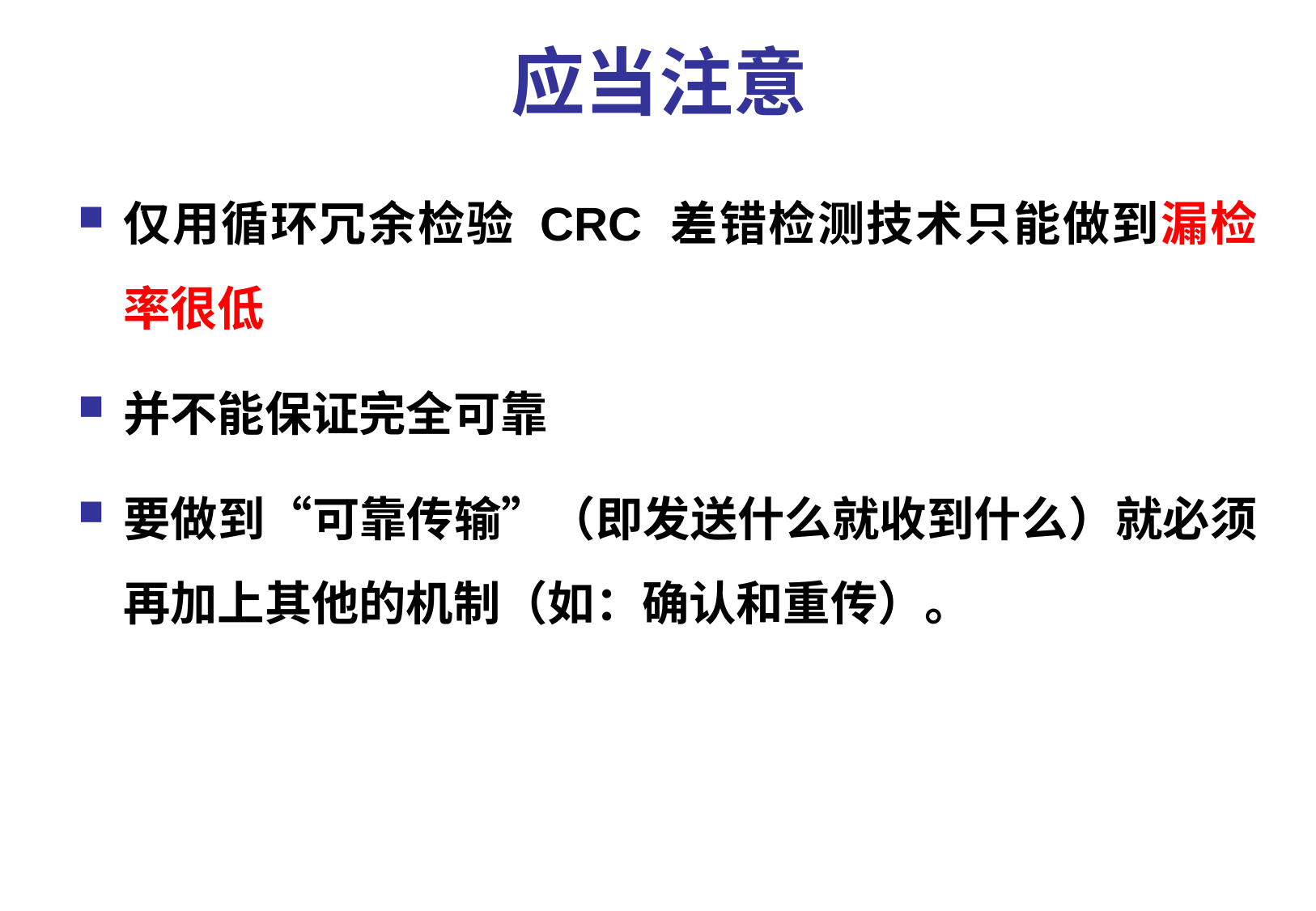

# 应当注意
仅用循环冗余检验 CRC 差错检测技术只能做到漏检率很低
并不能保证完全可靠
要做到“可靠传输”（即发送什么就收到什么）就必须再加上其他的机制（如：确认和重传）。